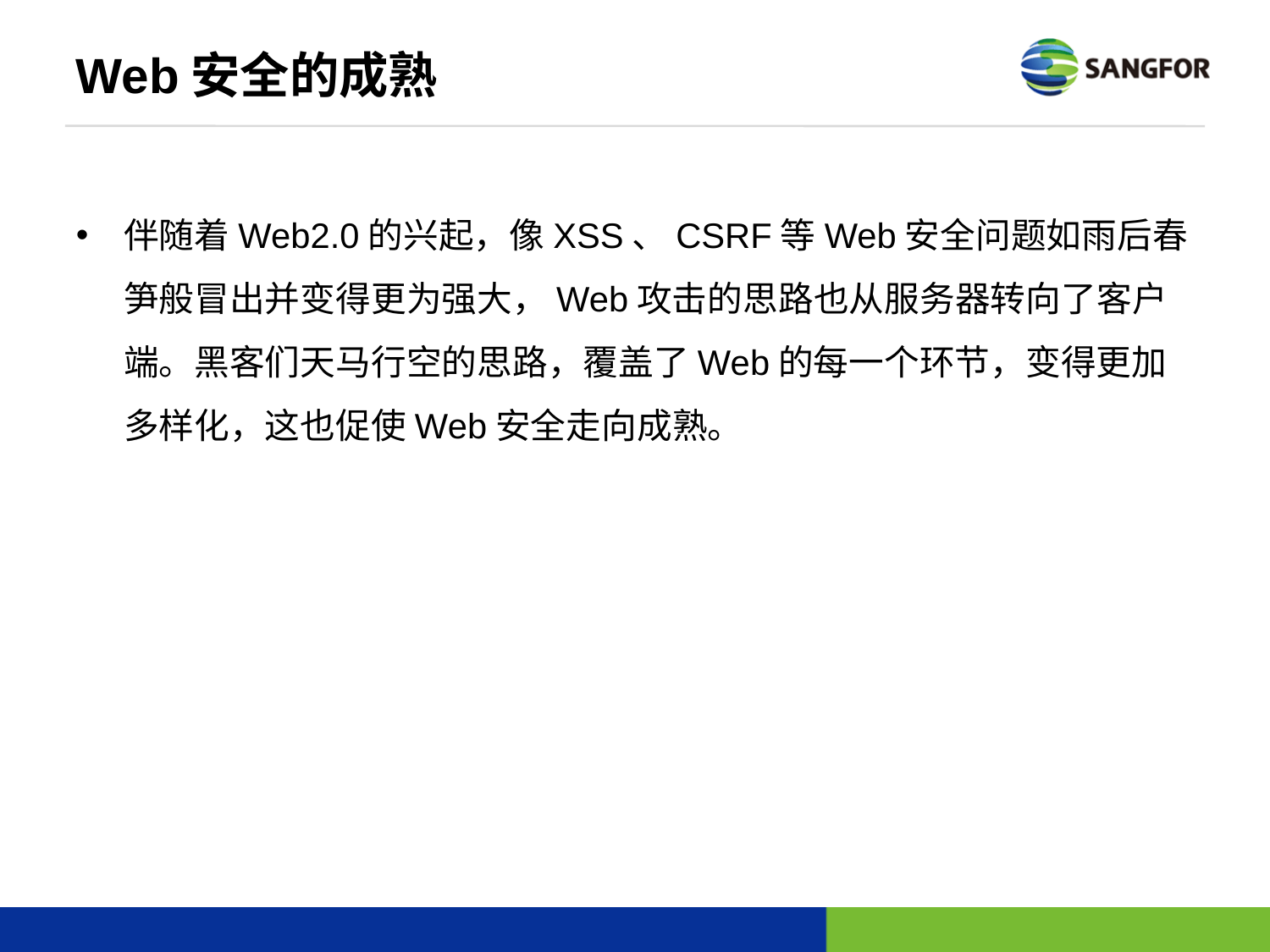

# Web安全的成熟
伴随着Web2.0的兴起，像XSS、CSRF等Web安全问题如雨后春笋般冒出并变得更为强大，Web攻击的思路也从服务器转向了客户端。黑客们天马行空的思路，覆盖了Web的每一个环节，变得更加多样化，这也促使Web安全走向成熟。